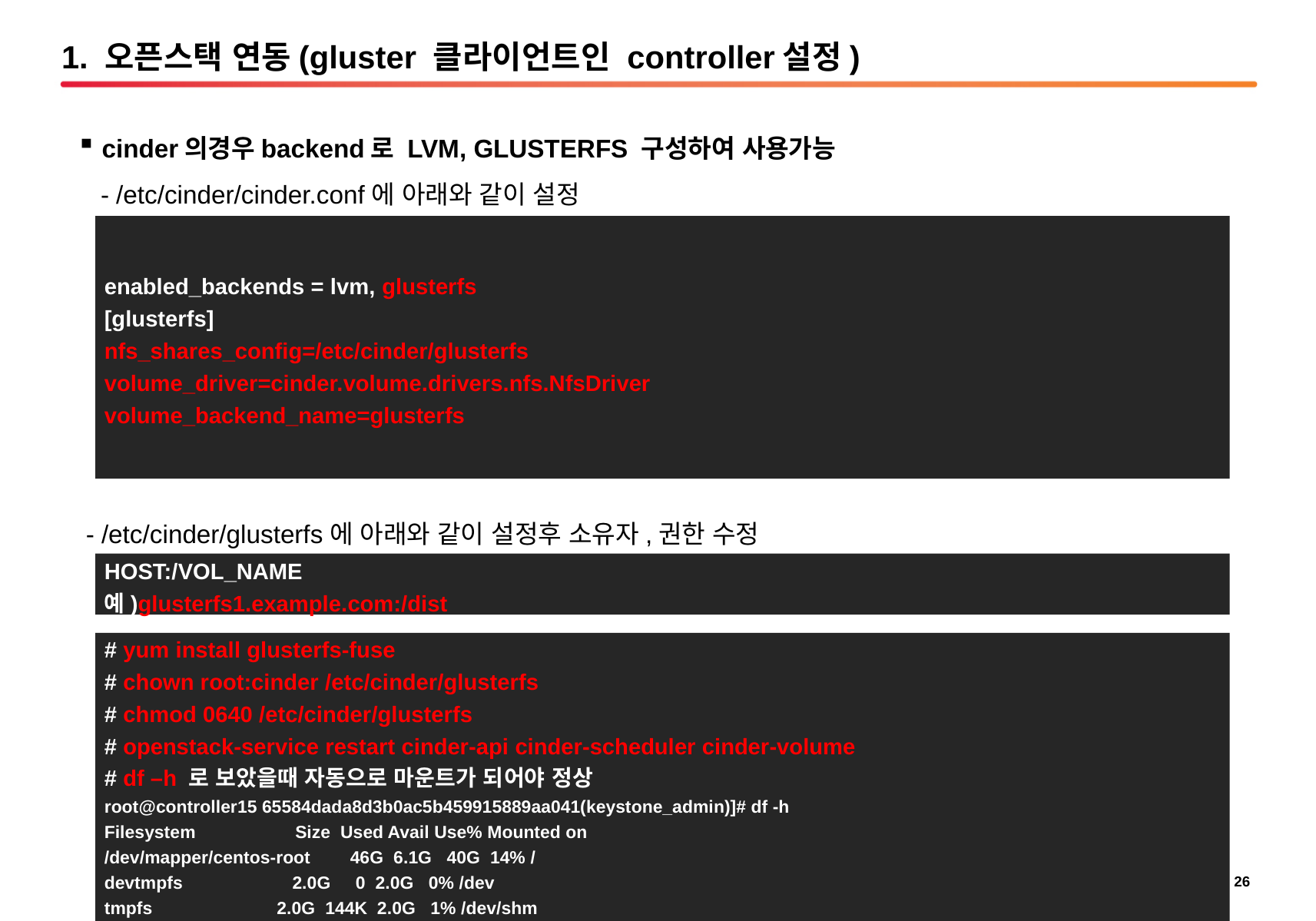

# 1. 오픈스택 연동(gluster 클라이언트인 controller설정)
cinder의경우backend로 LVM, GLUSTERFS 구성하여 사용가능
   - /etc/cinder/cinder.conf에 아래와 같이 설정
enabled_backends = lvm, glusterfs
[glusterfs]
nfs_shares_config=/etc/cinder/glusterfs
volume_driver=cinder.volume.drivers.nfs.NfsDriver
volume_backend_name=glusterfs
 - /etc/cinder/glusterfs에 아래와 같이 설정후 소유자,권한 수정
HOST:/VOL_NAME
예)glusterfs1.example.com:/dist
# yum install glusterfs-fuse
# chown root:cinder /etc/cinder/glusterfs
# chmod 0640 /etc/cinder/glusterfs
# openstack-service restart cinder-api cinder-scheduler cinder-volume
# df –h 로 보았을때 자동으로 마운트가 되어야 정상
root@controller15 65584dada8d3b0ac5b459915889aa041(keystone_admin)]# df -h
Filesystem                    Size  Used Avail Use% Mounted on
/dev/mapper/centos-root        46G  6.1G   40G  14% /
devtmpfs                      2.0G     0  2.0G   0% /dev
tmpfs                         2.0G  144K  2.0G   1% /dev/shm
tmpfs                         2.0G   25M  2.0G   2% /run
tmpfs                         2.0G     0  2.0G   0% /sys/fs/cgroup
/dev/sda1                     497M  201M  296M  41% /boot
tmpfs                         396M   16K  396M   1% /run/user/0
glusterfs1.example.com:/dist  100G   66M  100G   1% /var/lib/cinder/mnt/65584dada8d3b0ac5b459915889aa041